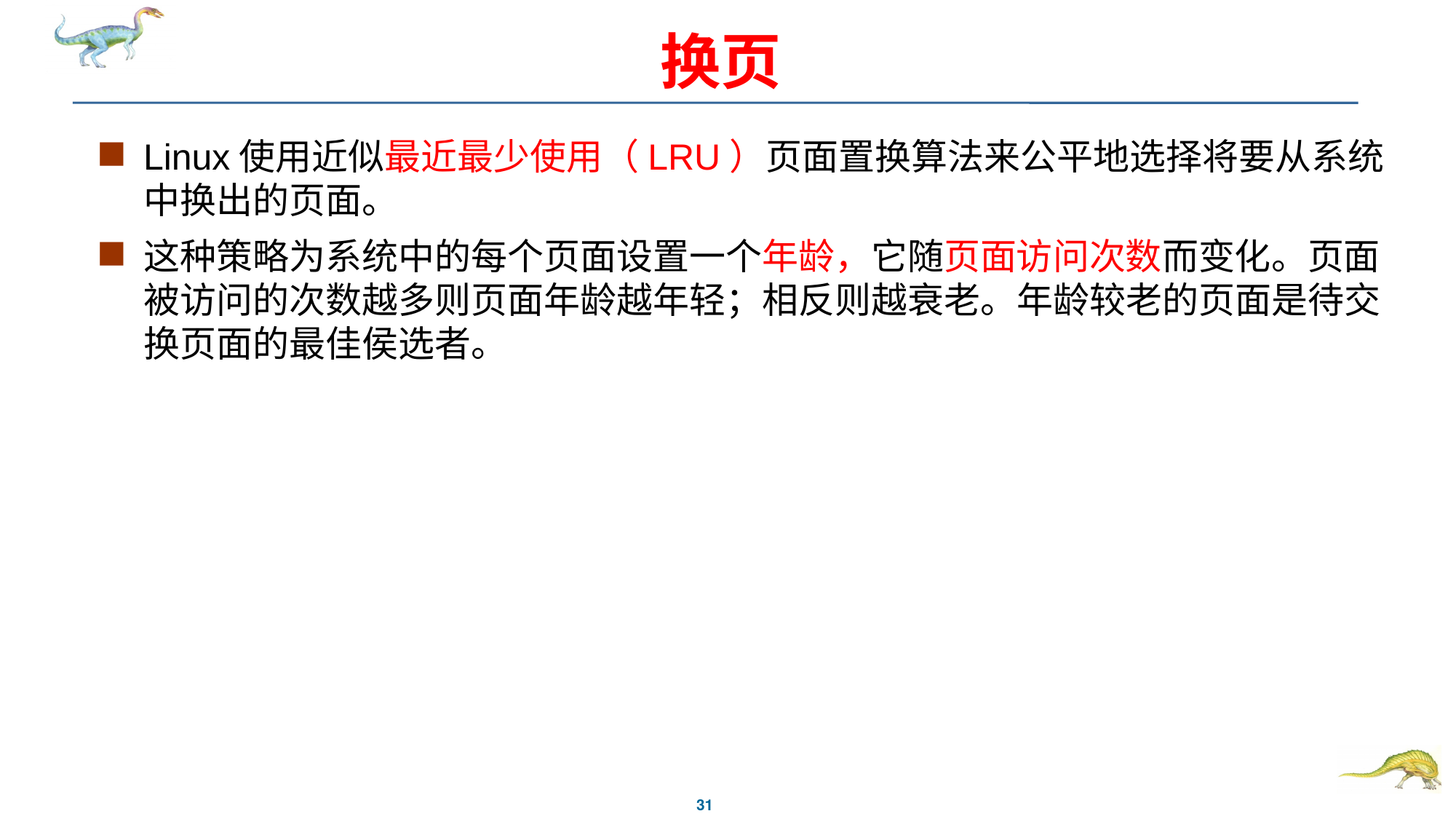

# 换页
Linux使用近似最近最少使用（LRU）页面置换算法来公平地选择将要从系统中换出的页面。
这种策略为系统中的每个页面设置一个年龄，它随页面访问次数而变化。页面被访问的次数越多则页面年龄越年轻；相反则越衰老。年龄较老的页面是待交换页面的最佳侯选者。